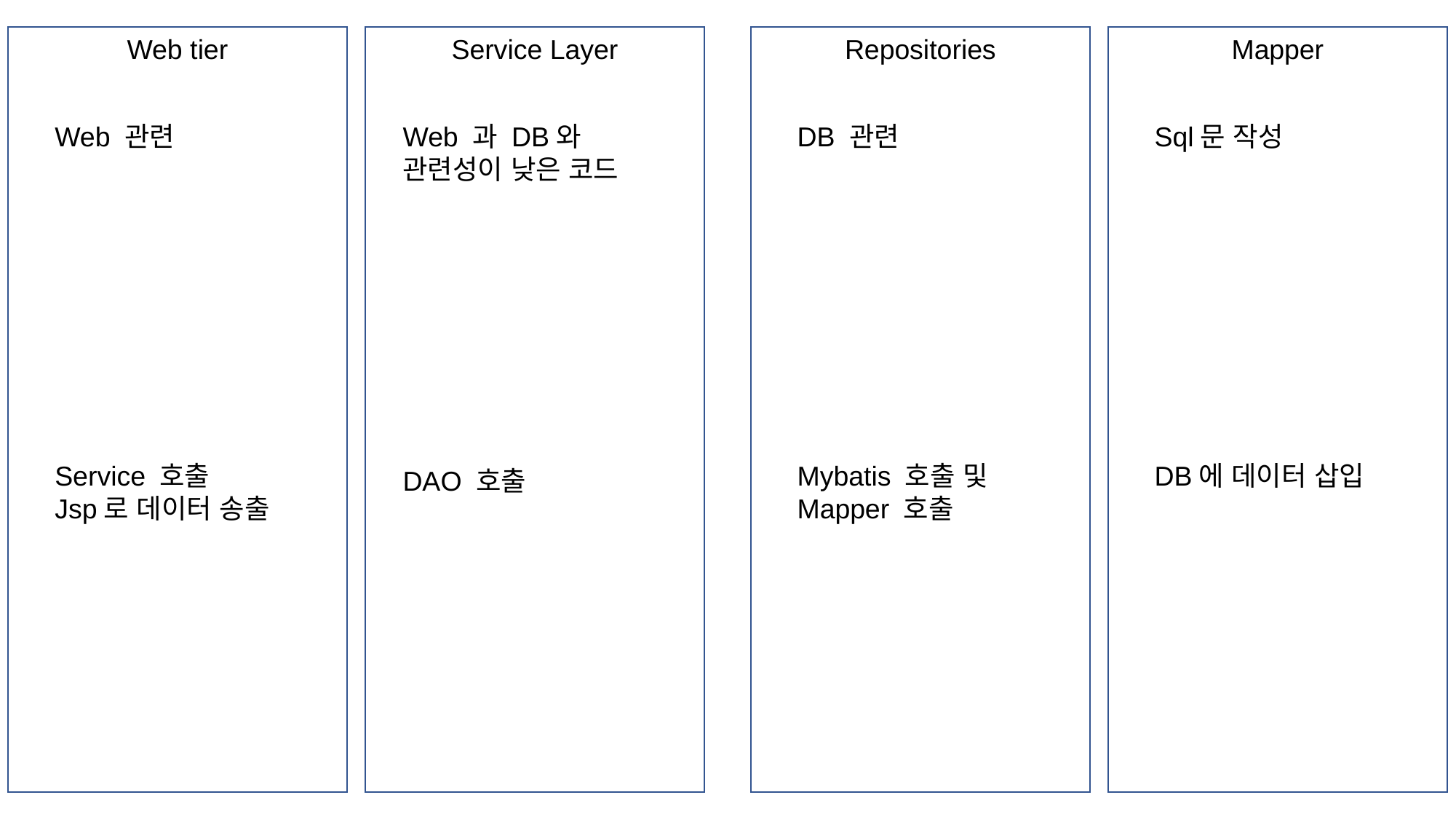

Web tier

Service Layer

Repositories

Mapper
Web 관련
Web 과 DB와 관련성이 낮은 코드
DB 관련
Sql문 작성
Mybatis 호출 및 Mapper 호출
DB에 데이터 삽입
Service 호출
Jsp로 데이터 송출
DAO 호출